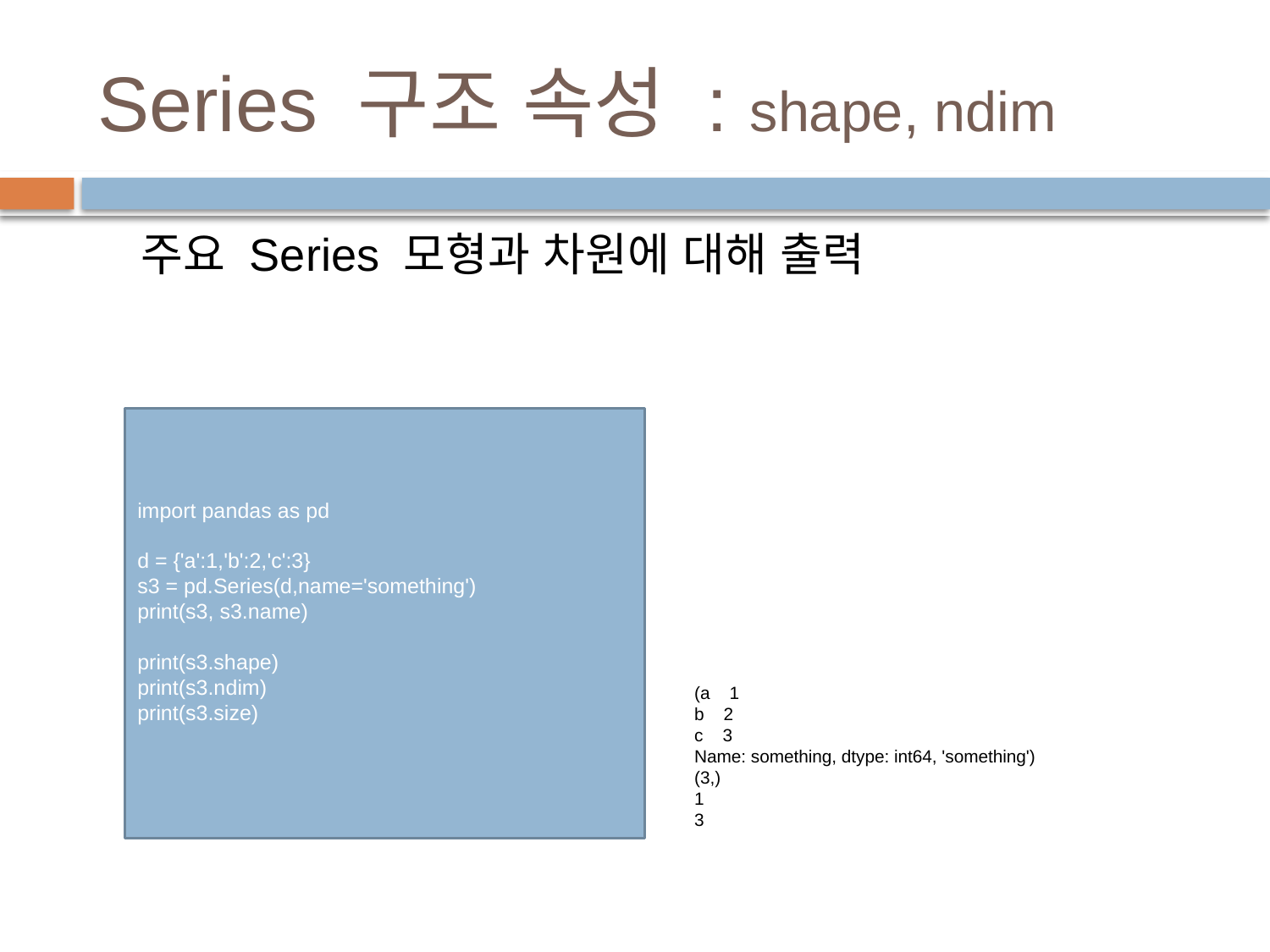

# Series 구조 속성 : shape, ndim
주요 Series 모형과 차원에 대해 출력
import pandas as pd

d = {'a':1,'b':2,'c':3}
s3 = pd.Series(d,name='something')
print(s3, s3.name)

print(s3.shape)
print(s3.ndim)
print(s3.size)

(a    1
b    2
c    3
Name: something, dtype: int64, 'something')
(3,)
1
3